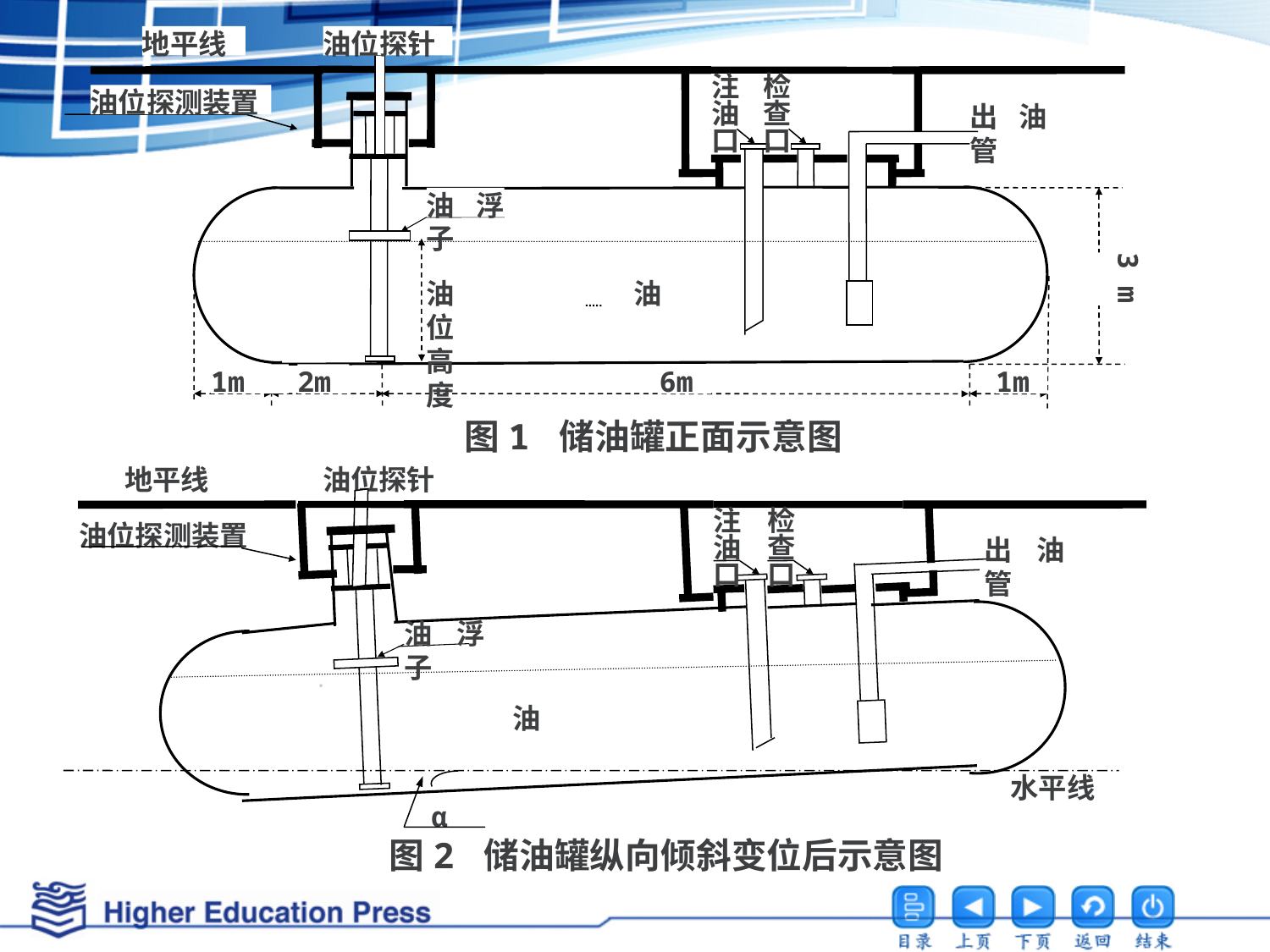

地平线

注油口
检查口
油位探测装置
出油管

油浮子

3 m

油位高度
油

1m

2m

6m

1m

油位探针
图1 储油罐正面示意图

地平线

注油口
检查口
油位探测装置
出油管

油浮子

油

水平线

图2 储油罐纵向倾斜变位后示意图
油位探针

α